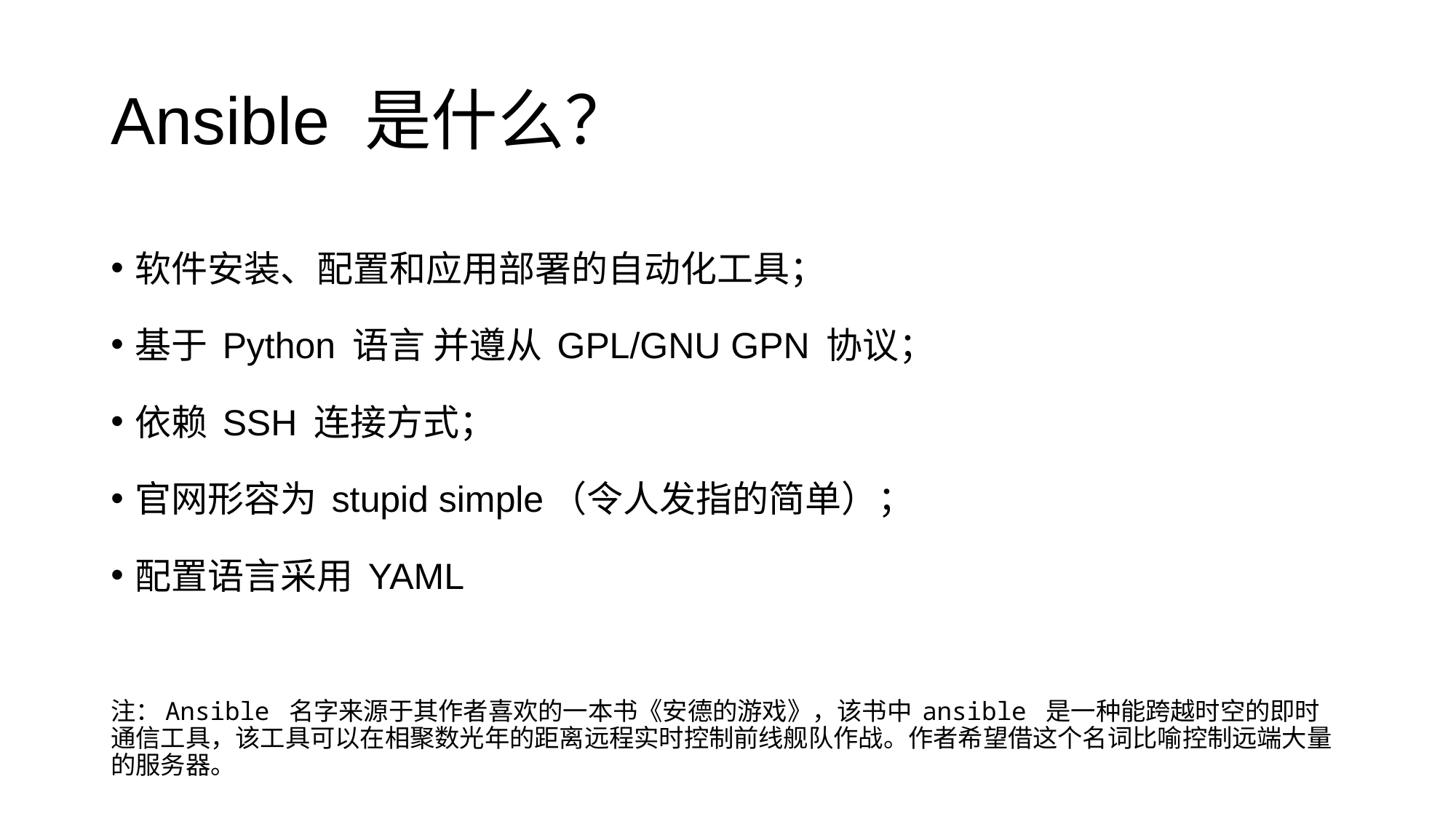

# Ansible 是什么？
软件安装、配置和应用部署的自动化工具；
基于 Python 语言 并遵从 GPL/GNU GPN 协议；
依赖 SSH 连接方式；
官网形容为 stupid simple（令人发指的简单）；
配置语言采用 YAML

注：Ansible 名字来源于其作者喜欢的一本书《安德的游戏》，该书中 ansible 是一种能跨越时空的即时通信工具，该工具可以在相聚数光年的距离远程实时控制前线舰队作战。作者希望借这个名词比喻控制远端大量的服务器。